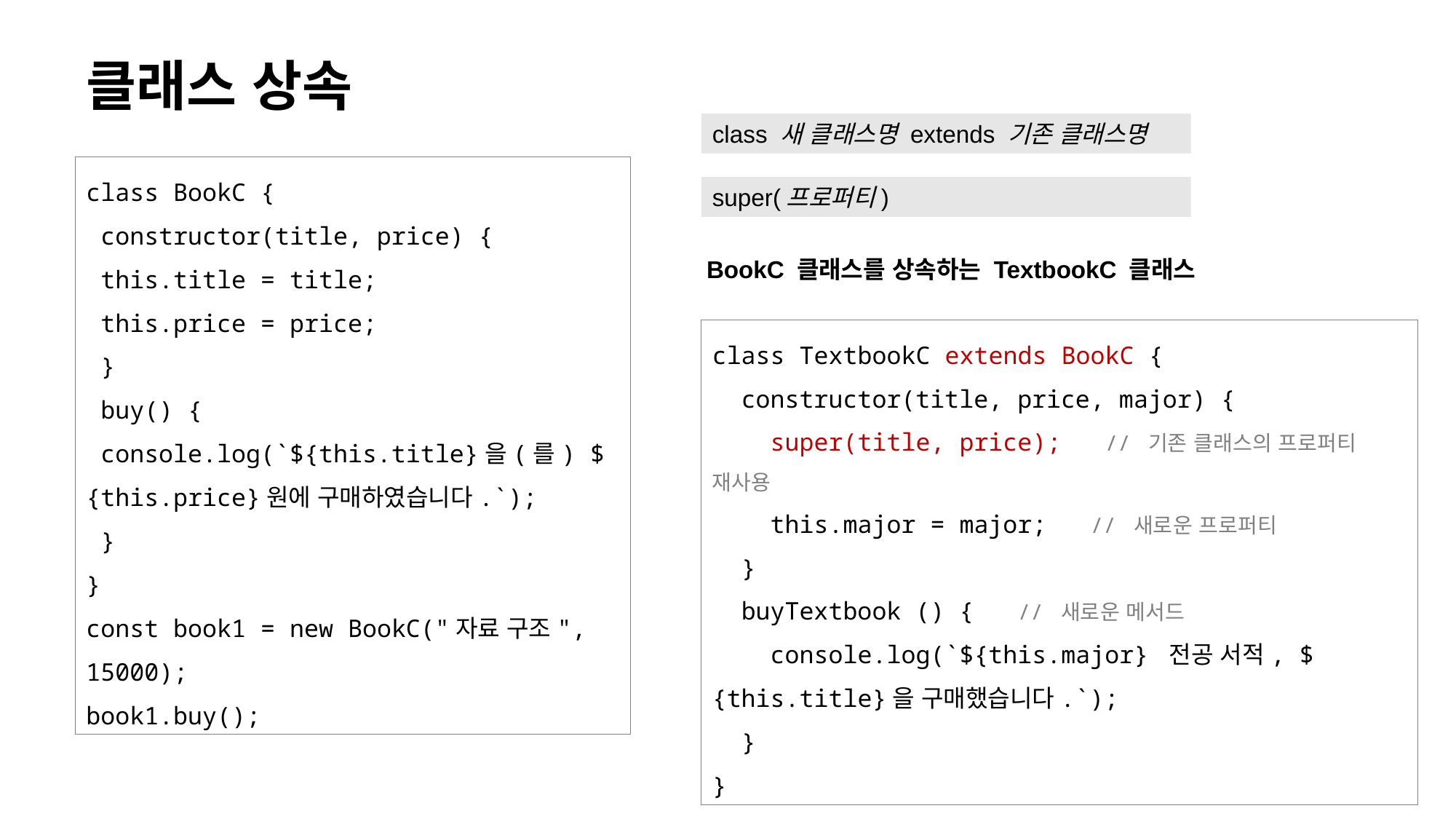

# 클래스 상속
class 새 클래스명 extends 기존 클래스명
class BookC {
 constructor(title, price) {
 this.title = title;
 this.price = price;
 }
 buy() {
 console.log(`${this.title}을(를) ${this.price}원에 구매하였습니다.`);
 }
}
const book1 = new BookC("자료 구조", 15000);
book1.buy();
super(프로퍼티)
BookC 클래스를 상속하는 TextbookC 클래스
class TextbookC extends BookC {
  constructor(title, price, major) {
    super(title, price);   // 기존 클래스의 프로퍼티 재사용
    this.major = major;   // 새로운 프로퍼티
  }
  buyTextbook () {   // 새로운 메서드
    console.log(`${this.major} 전공 서적, ${this.title}을 구매했습니다.`);
  }
}